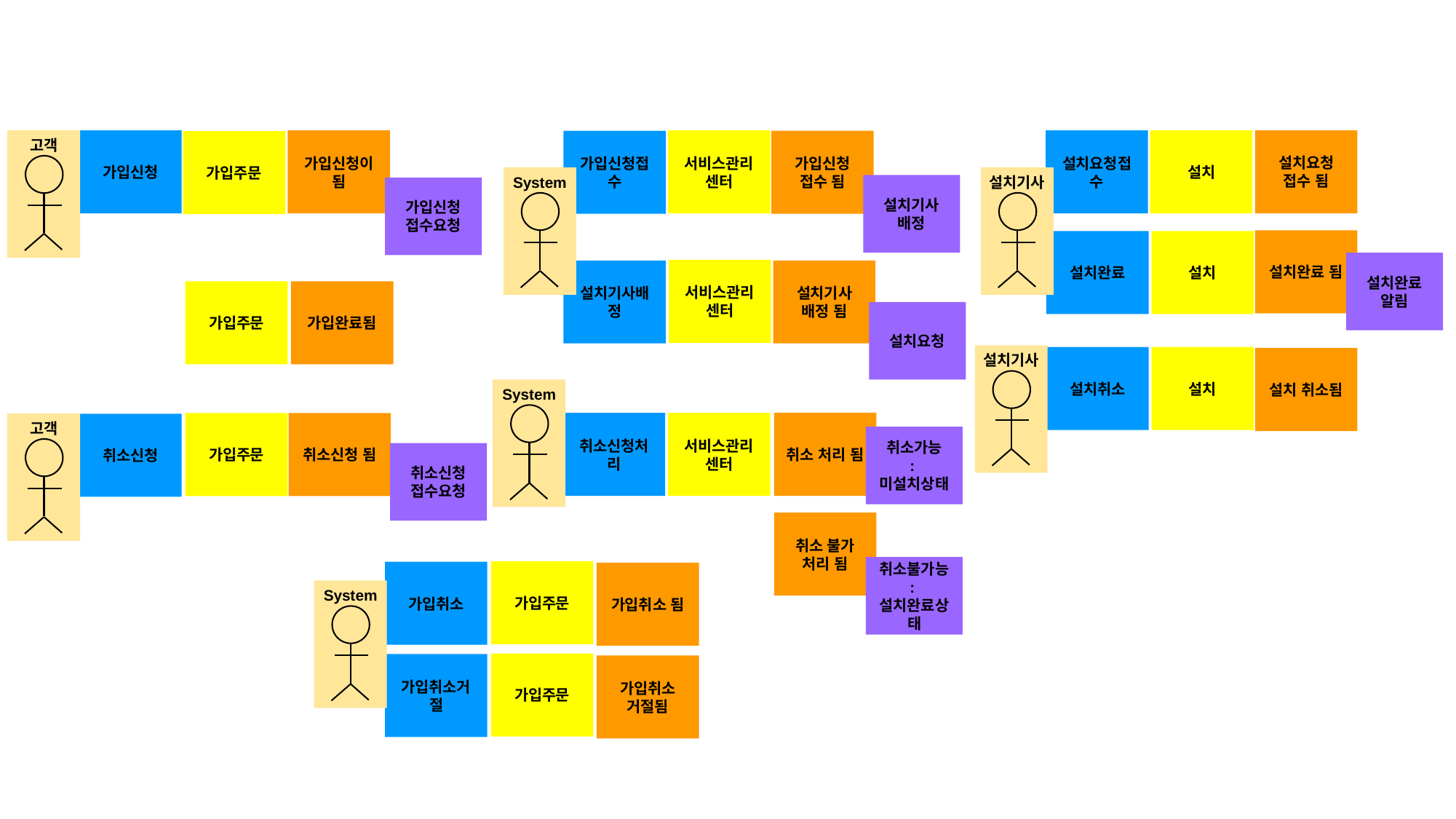

#
고객

가입신청
가입신청이 됨
가입주문
가입신청 접수요청
서비스관리센터
가입신청접수
가입신청 접수 됨
설치기사 배정
설치요청접수
설치
설치요청 접수 됨
System

설치기사

설치완료 됨
설치완료
설치
설치완료 알림
서비스관리센터
설치기사배정
설치기사 배정 됨
설치요청
가입주문
가입완료됨
설치기사

설치취소
설치
설치 취소됨
System

취소 처리 됨
취소신청처리
서비스관리센터
취소가능
:미설치상태
취소 불가 처리 됨
취소불가능
:설치완료상태
취소신청 됨
가입주문
취소신청
취소신청 접수요청
고객

가입주문
가입취소
가입취소 됨
System

가입주문
가입취소거절
가입취소 거절됨